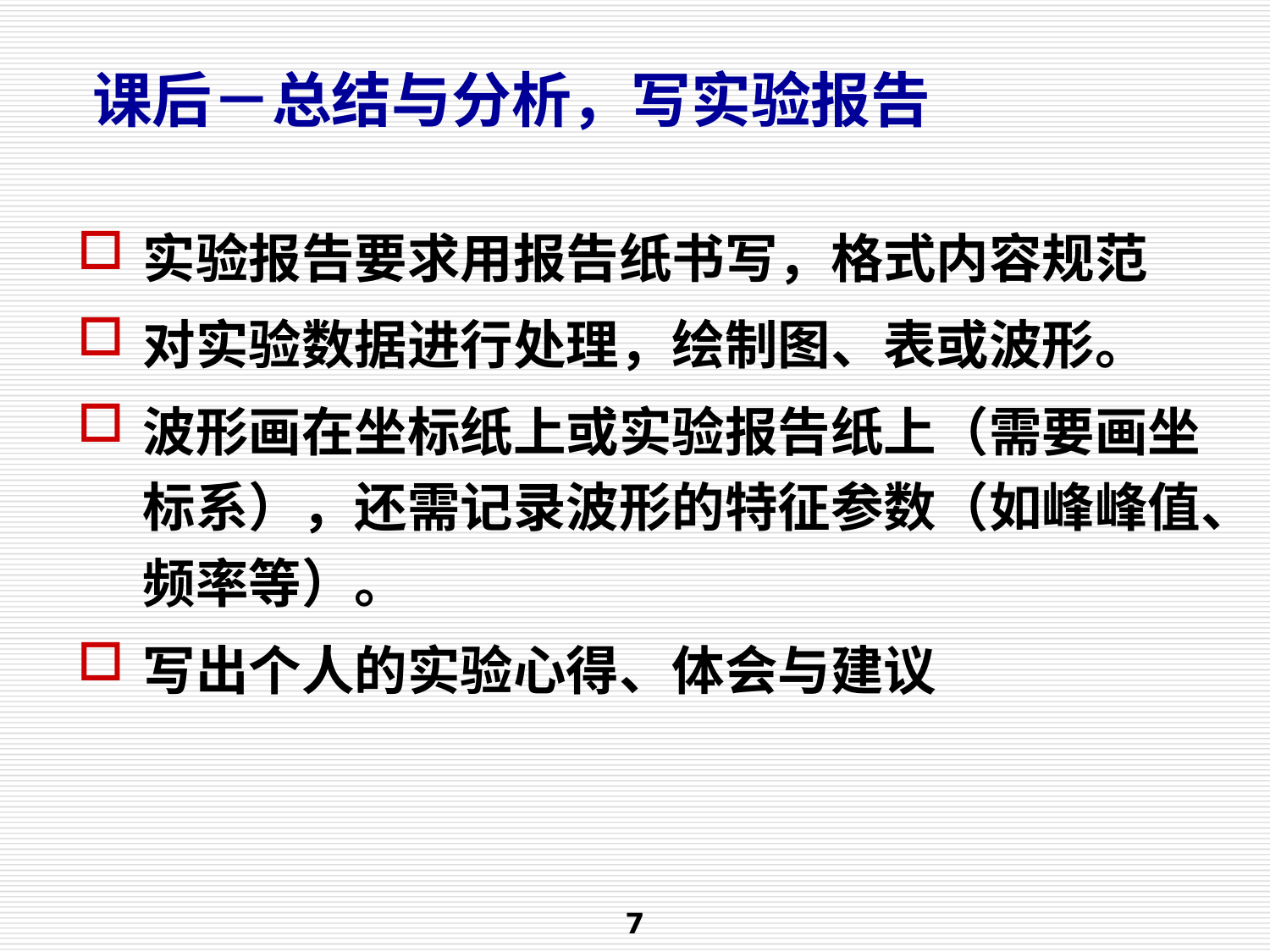

课后－总结与分析，写实验报告
实验报告要求用报告纸书写，格式内容规范
对实验数据进行处理，绘制图、表或波形。
波形画在坐标纸上或实验报告纸上（需要画坐标系），还需记录波形的特征参数（如峰峰值、频率等）。
写出个人的实验心得、体会与建议
7